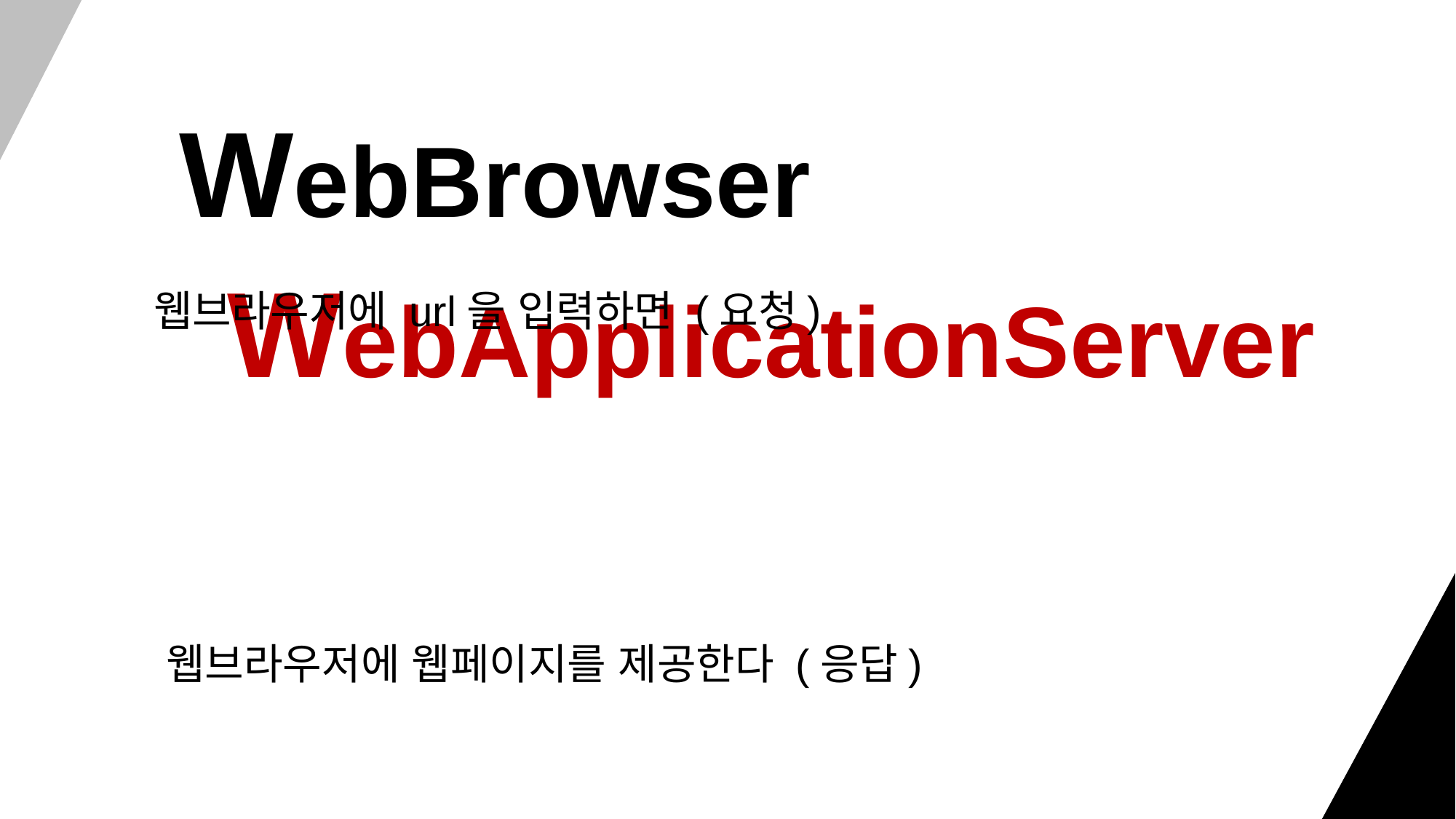

# WebBrowser
웹브라우저에 url을 입력하면 (요청)
WebApplicationServer

웹브라우저에 웹페이지를 제공한다 (응답)